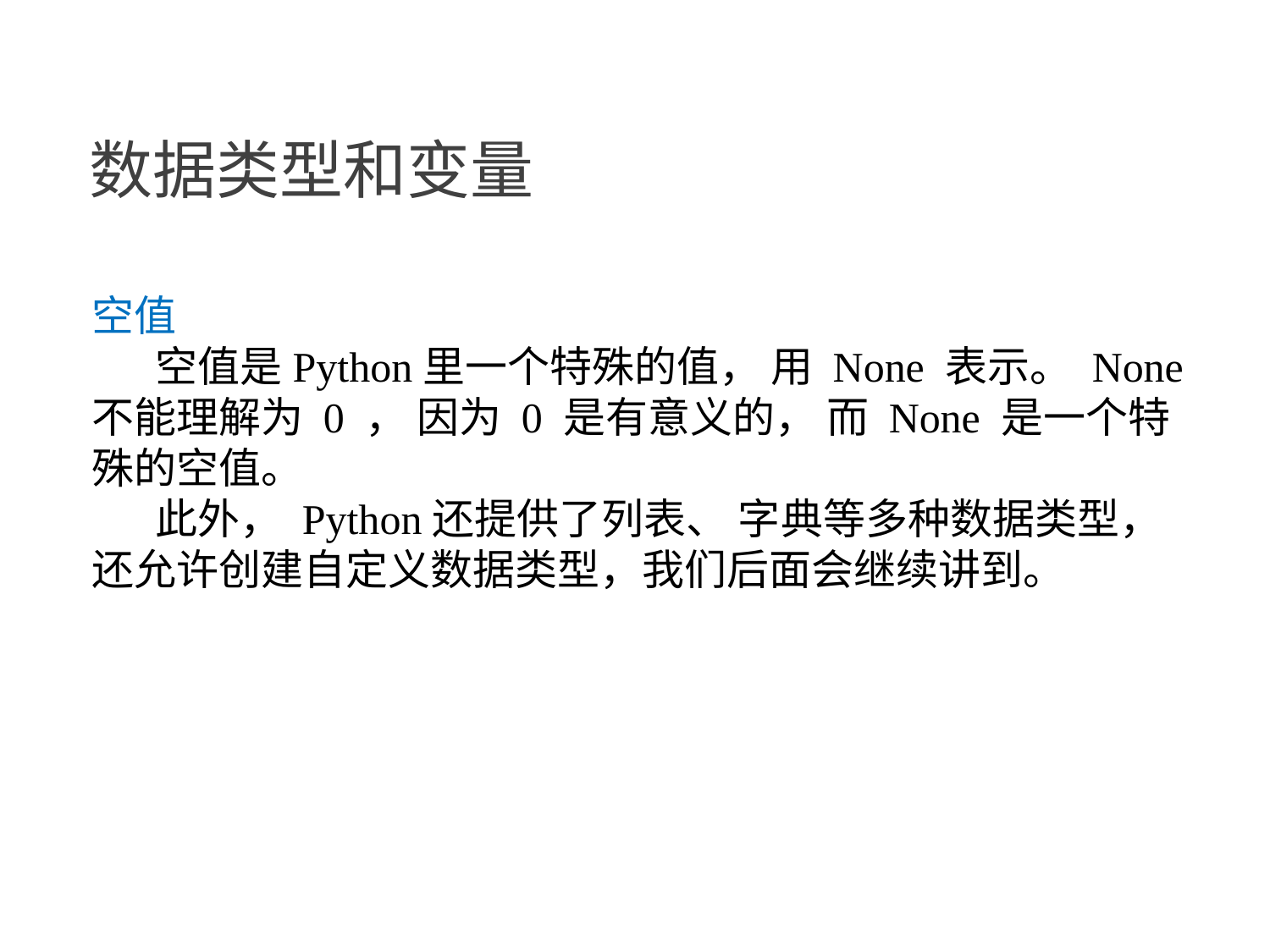

数据类型和变量
空值
空值是Python里一个特殊的值， 用 None 表示。 None 不能理解为 0 ， 因为 0 是有意义的， 而 None 是一个特殊的空值。
此外， Python还提供了列表、 字典等多种数据类型， 还允许创建自定义数据类型，我们后面会继续讲到。